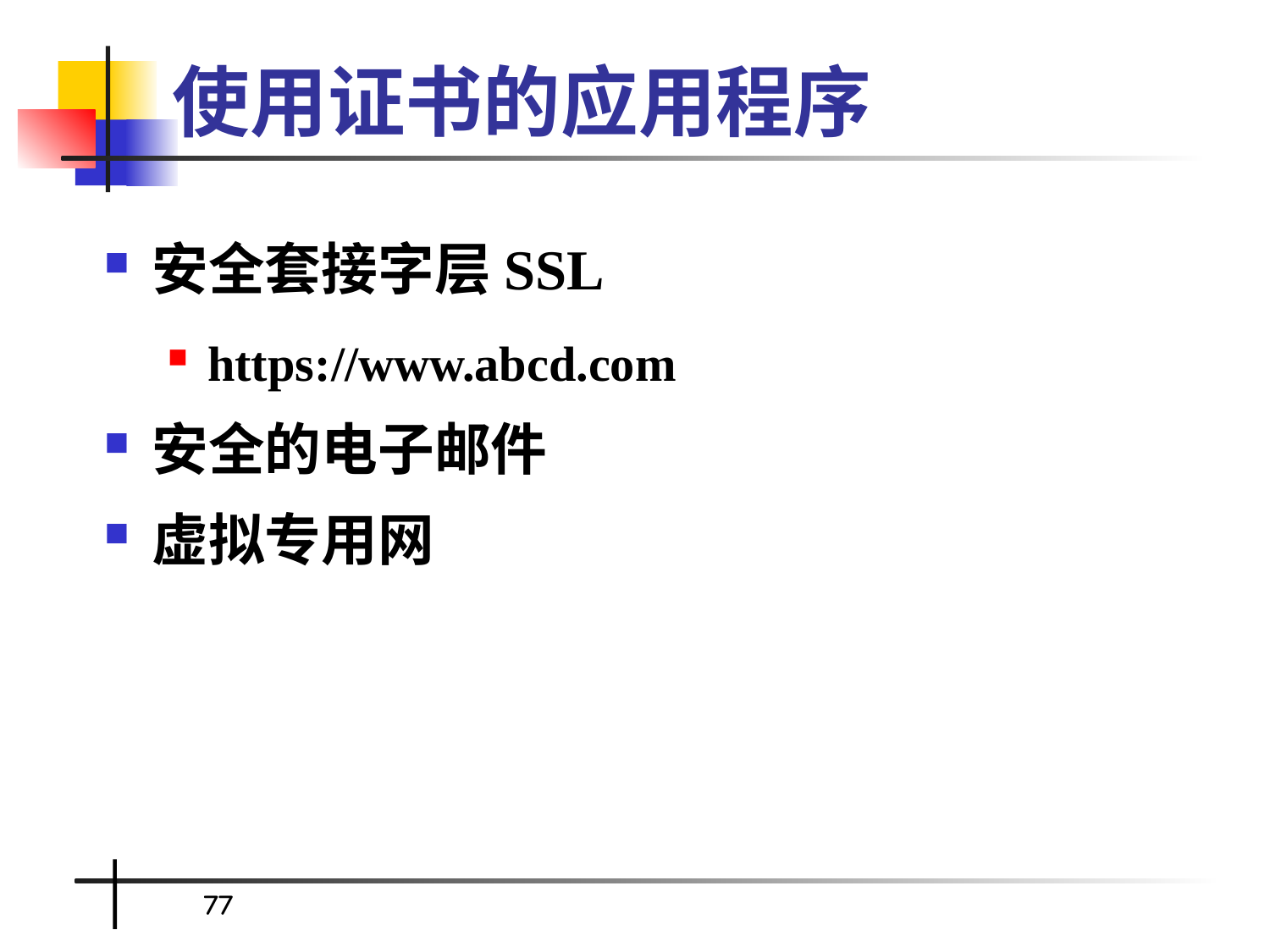

# 使用证书的应用程序
安全套接字层SSL
https://www.abcd.com
安全的电子邮件
虚拟专用网

77